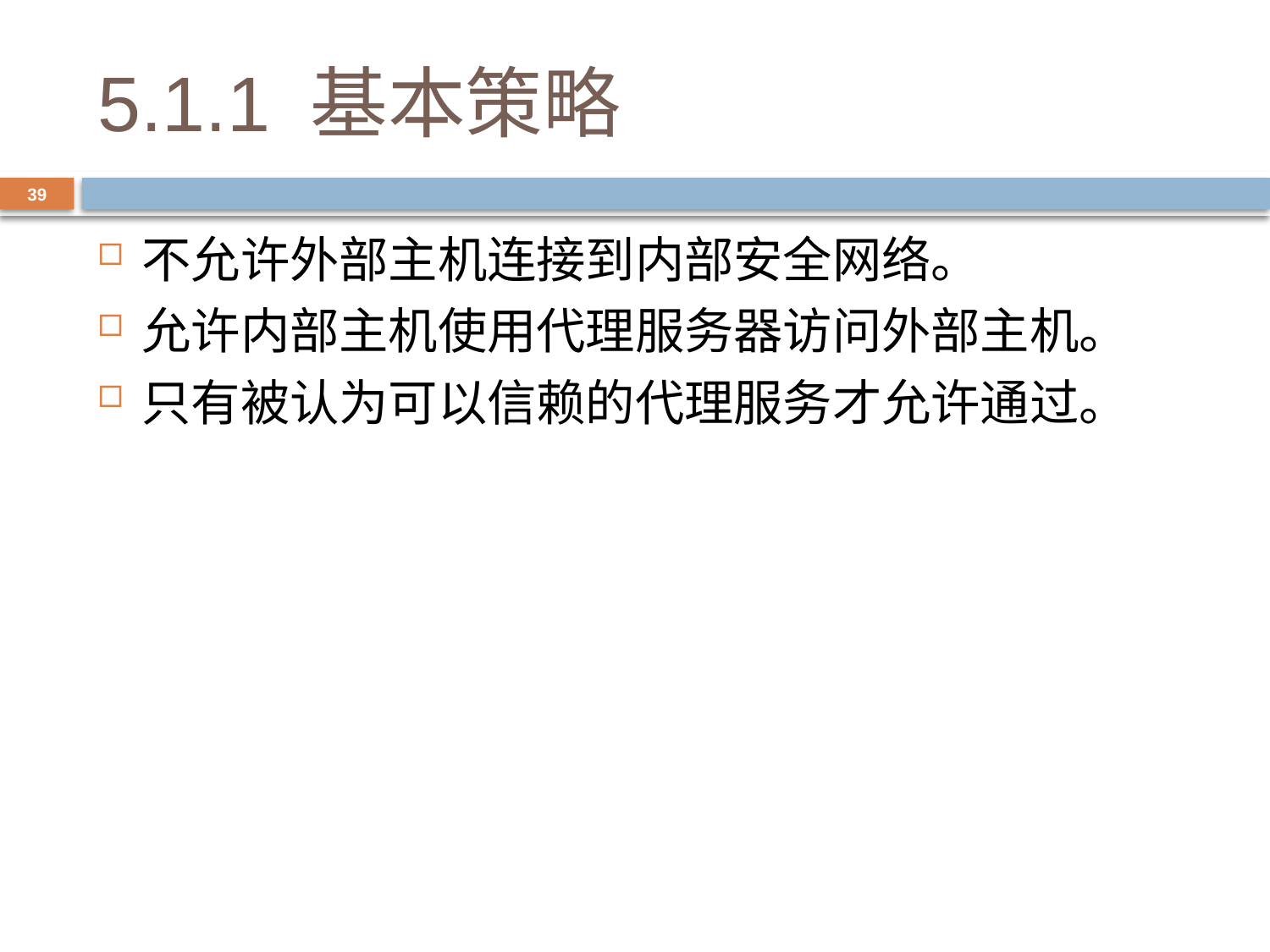

# 5.1.1 基本策略
39
不允许外部主机连接到内部安全网络。
允许内部主机使用代理服务器访问外部主机。
只有被认为可以信赖的代理服务才允许通过。